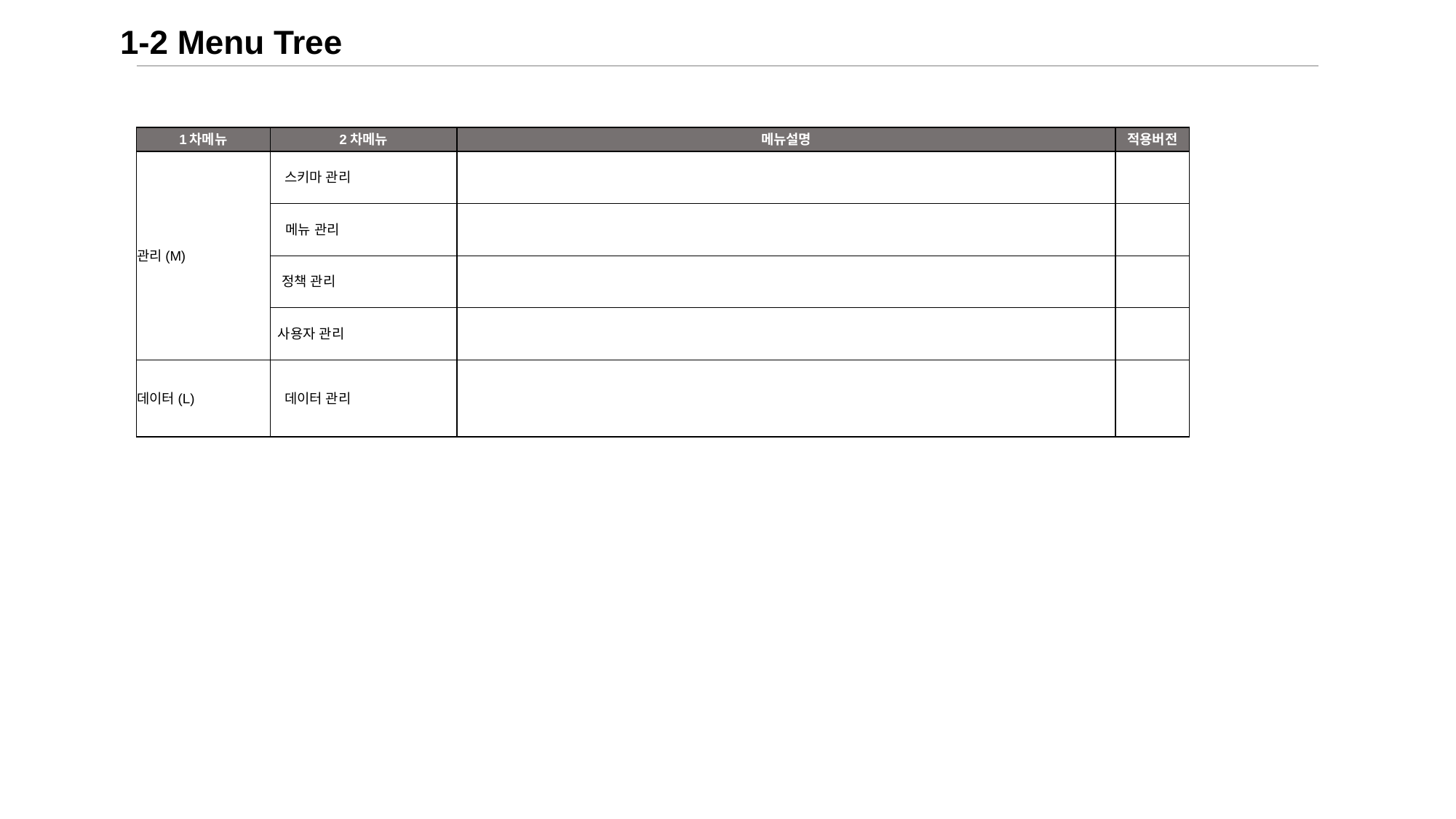

1-2 Menu Tree
| 1차메뉴 | 2차메뉴 | 메뉴설명 | 적용버전 |
| --- | --- | --- | --- |
| 관리(M) | 스키마 관리 |  |  |
|  | 메뉴 관리 |  |  |
|  | 정책 관리 |  |  |
|  | 사용자 관리 |  |  |
| 데이터(L) | 데이터 관리 |  |  |